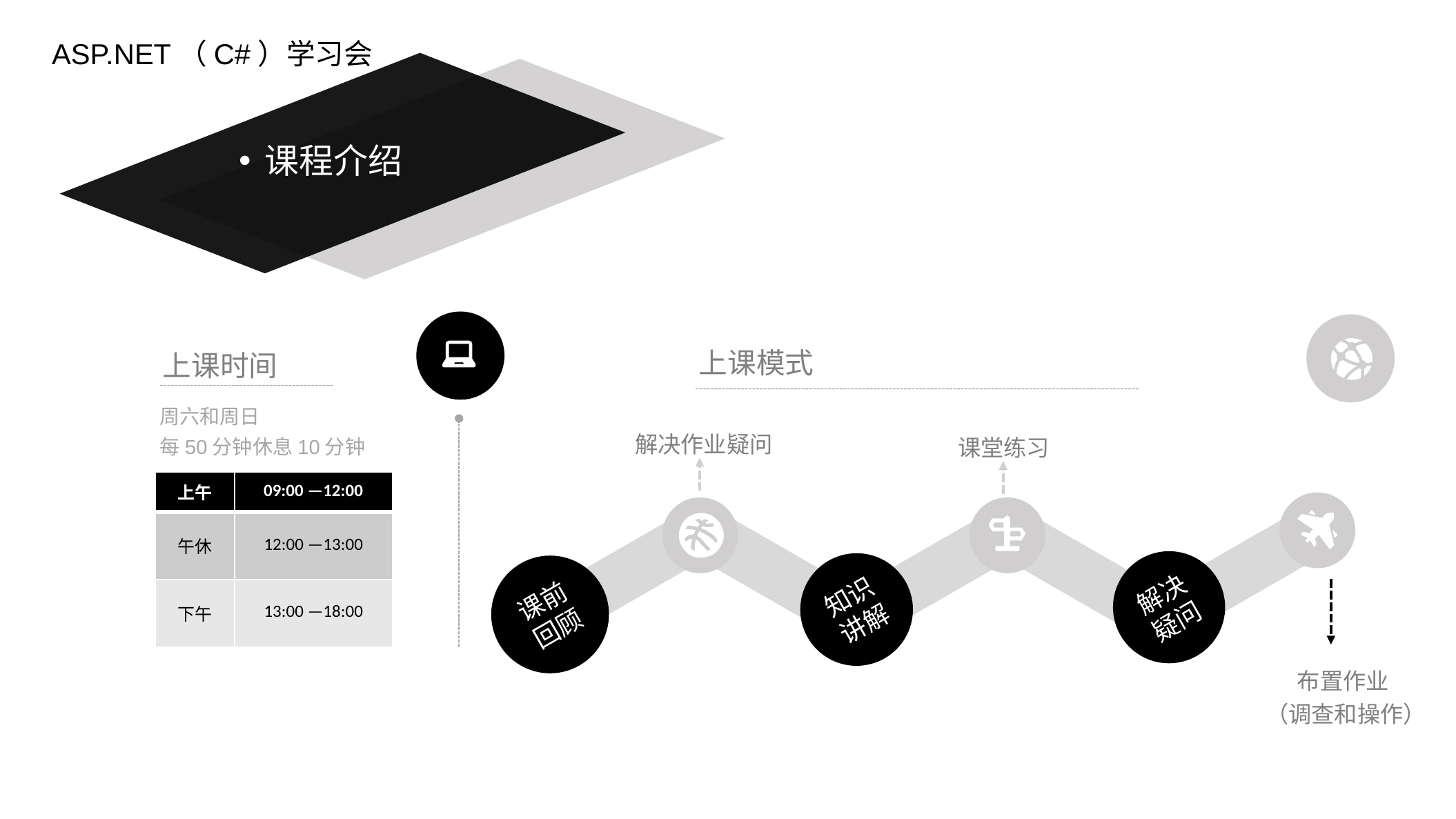

ASP.NET（C#）学习会

课程介绍

上课模式

上课时间

----------------------------------------------
---------------------------------------------------------------------------------------------------------------------

周六和周日
解决作业疑问
课堂练习
每50分钟休息10分钟
| 上午 | 09:00 —12:00 |
| --- | --- |
| 午休 | 12:00 —13:00 |
| 下午 | 13:00 —18:00 |

解决疑问
知识讲解
课前回顾
     布置作业
（调查和操作）